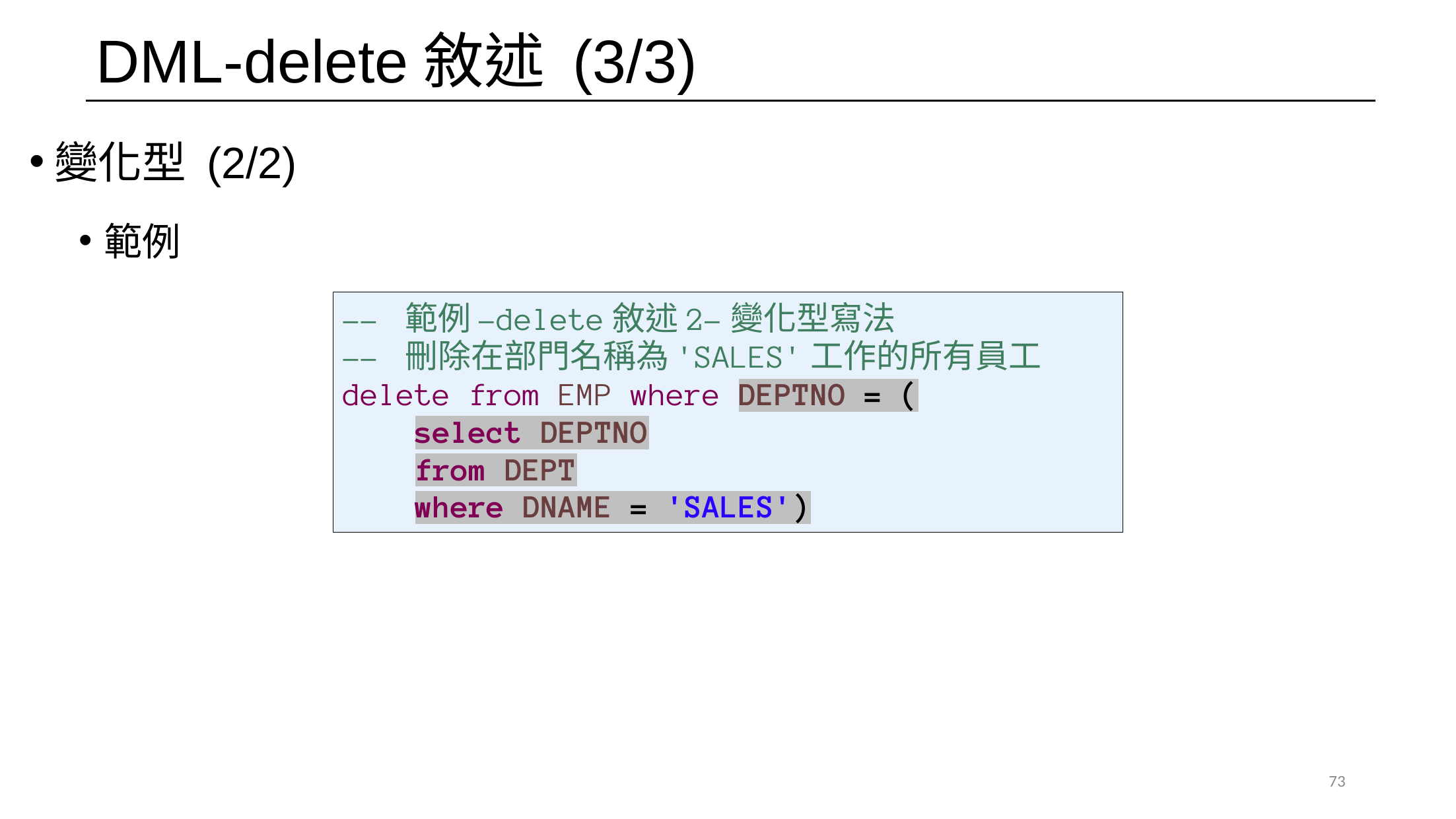

# DML-delete敘述 (3/3)
變化型 (2/2)
範例

-- 範例-delete敘述2-變化型寫法
-- 刪除在部門名稱為'SALES'工作的所有員工
delete from EMP where DEPTNO = (
    select DEPTNO
    from DEPT
    where DNAME = 'SALES')
73